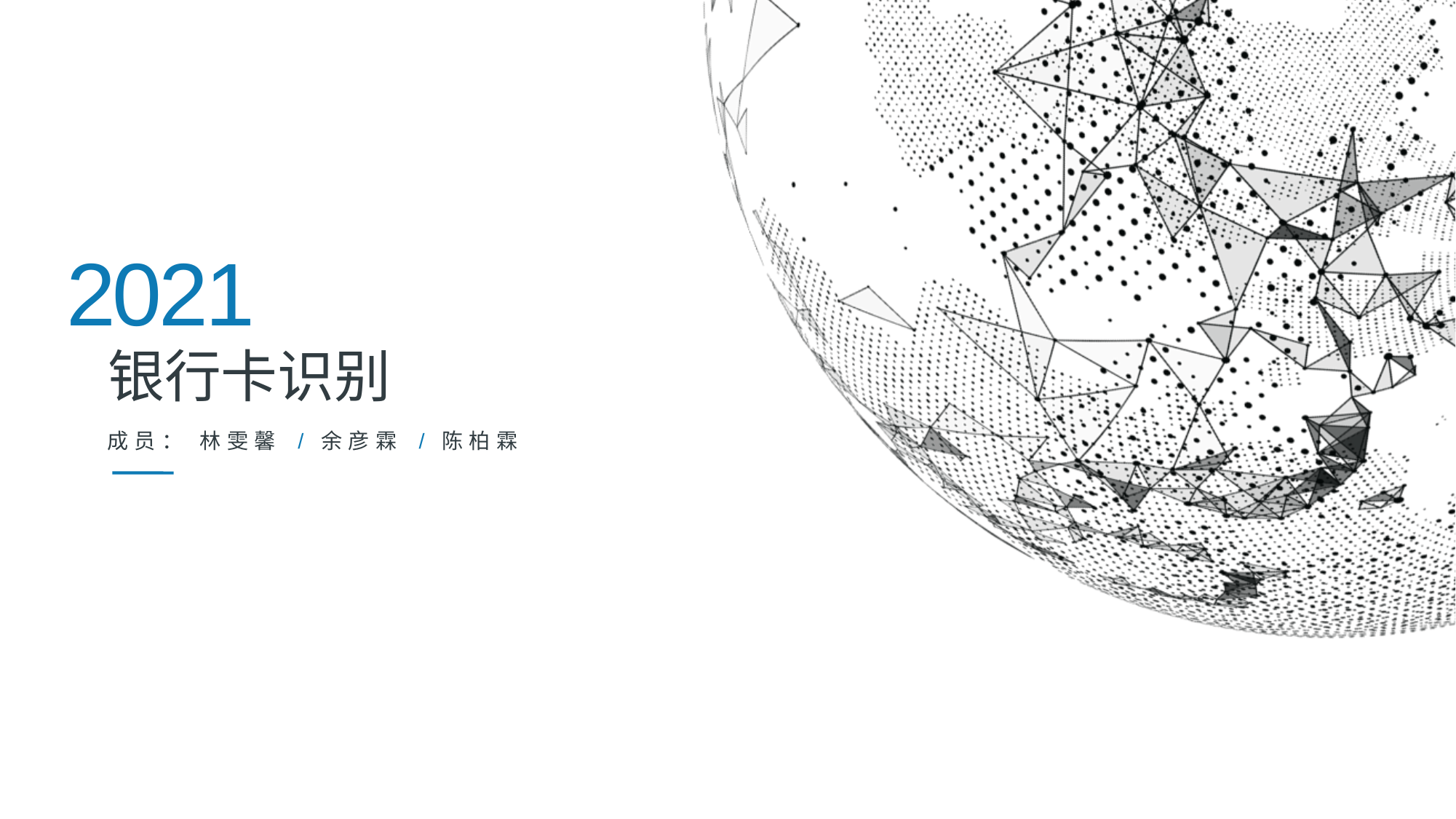

2021
银行卡识别
成员： 林雯馨 / 余彦霖 / 陈柏霖